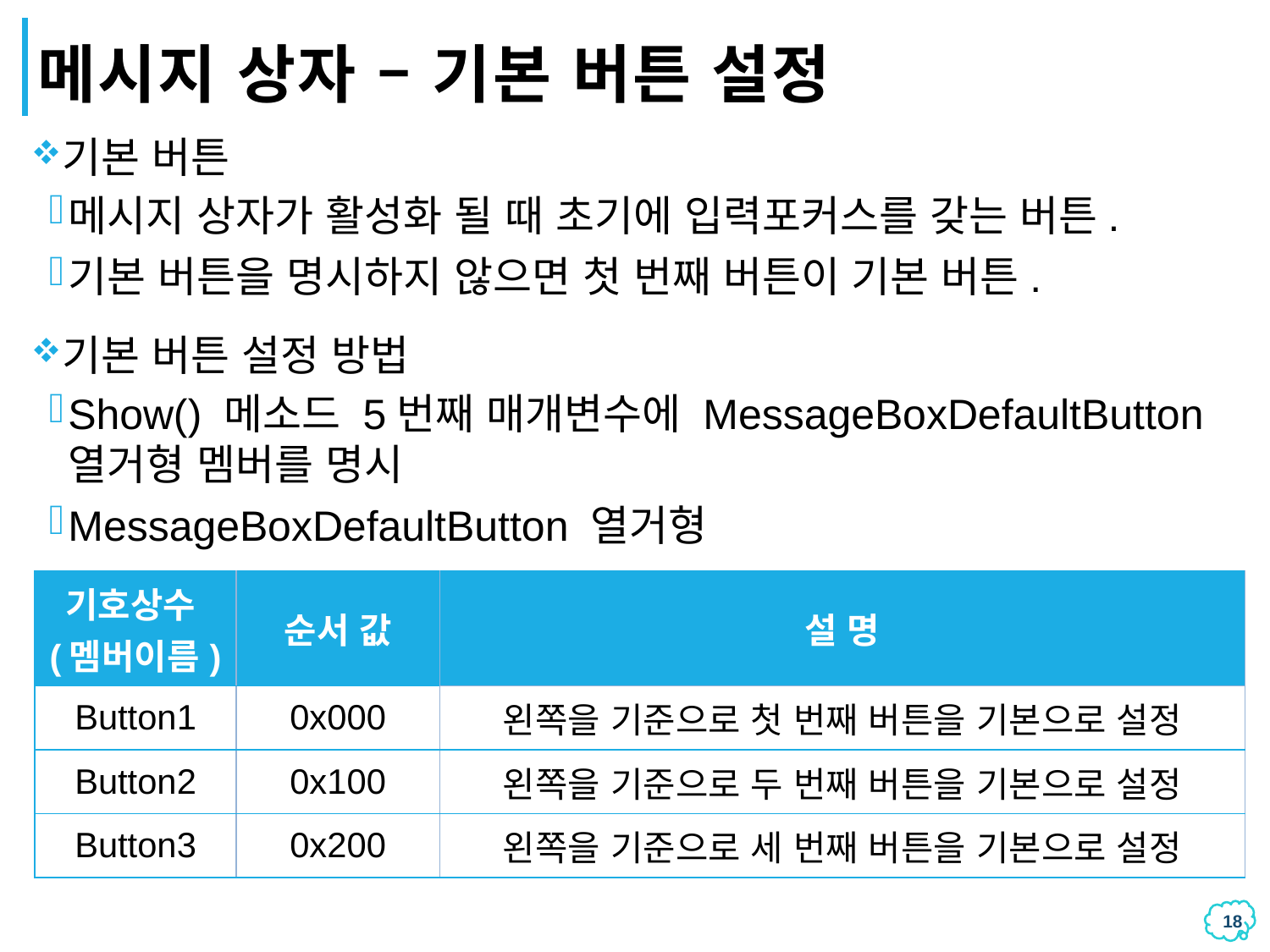

# 메시지 상자 – 기본 버튼 설정
기본 버튼
메시지 상자가 활성화 될 때 초기에 입력포커스를 갖는 버튼.
기본 버튼을 명시하지 않으면 첫 번째 버튼이 기본 버튼.
기본 버튼 설정 방법
Show() 메소드 5번째 매개변수에 MessageBoxDefaultButton 열거형 멤버를 명시
MessageBoxDefaultButton 열거형
| 기호상수(멤버이름) | 순서 값 | 설 명 |
| --- | --- | --- |
| Button1 | 0x000 | 왼쪽을 기준으로 첫 번째 버튼을 기본으로 설정 |
| Button2 | 0x100 | 왼쪽을 기준으로 두 번째 버튼을 기본으로 설정 |
| Button3 | 0x200 | 왼쪽을 기준으로 세 번째 버튼을 기본으로 설정 |
18